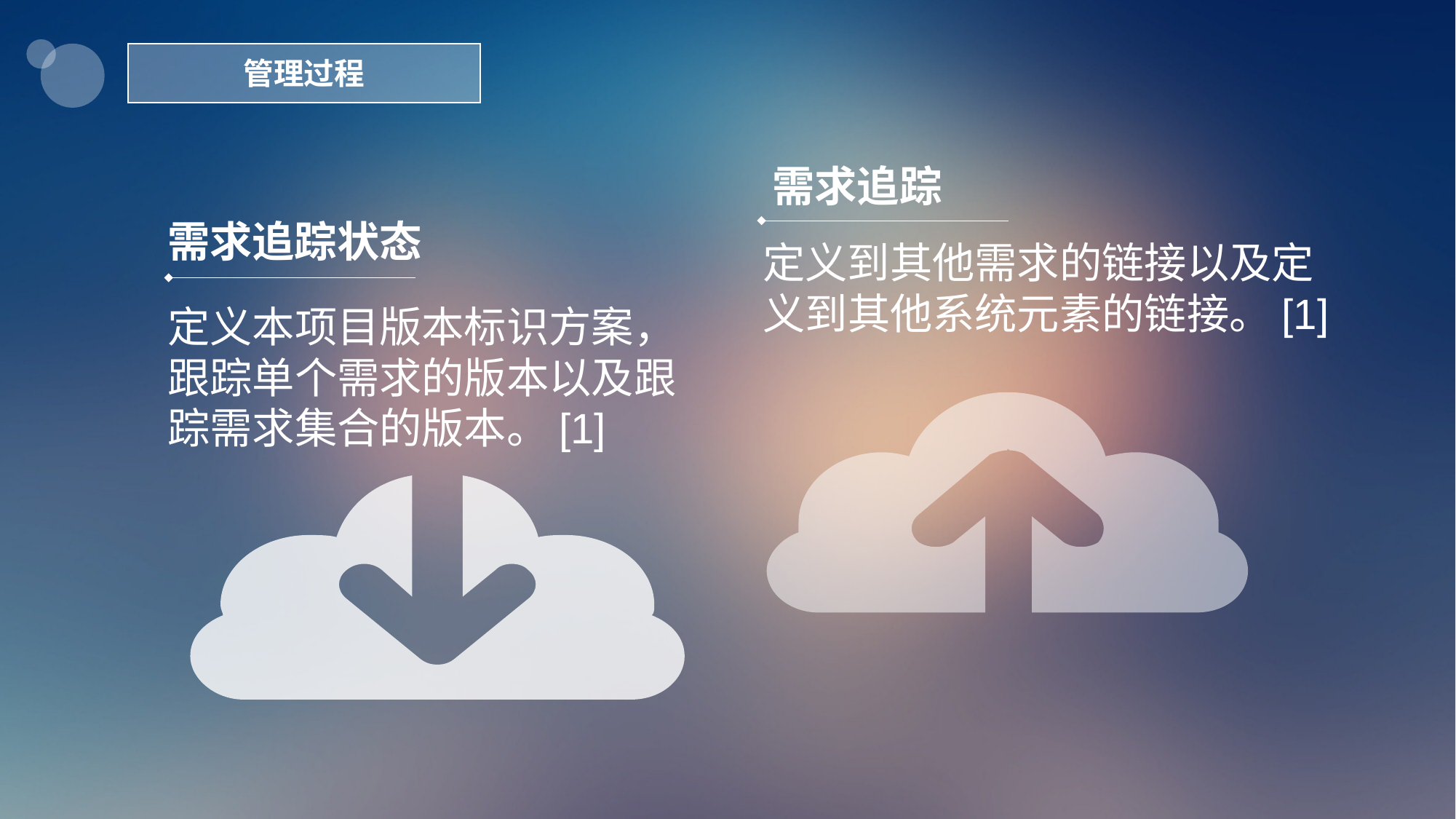

管理过程
需求追踪
需求追踪状态
定义到其他需求的链接以及定义到其他系统元素的链接。[1]
定义本项目版本标识方案，跟踪单个需求的版本以及跟踪需求集合的版本。[1]